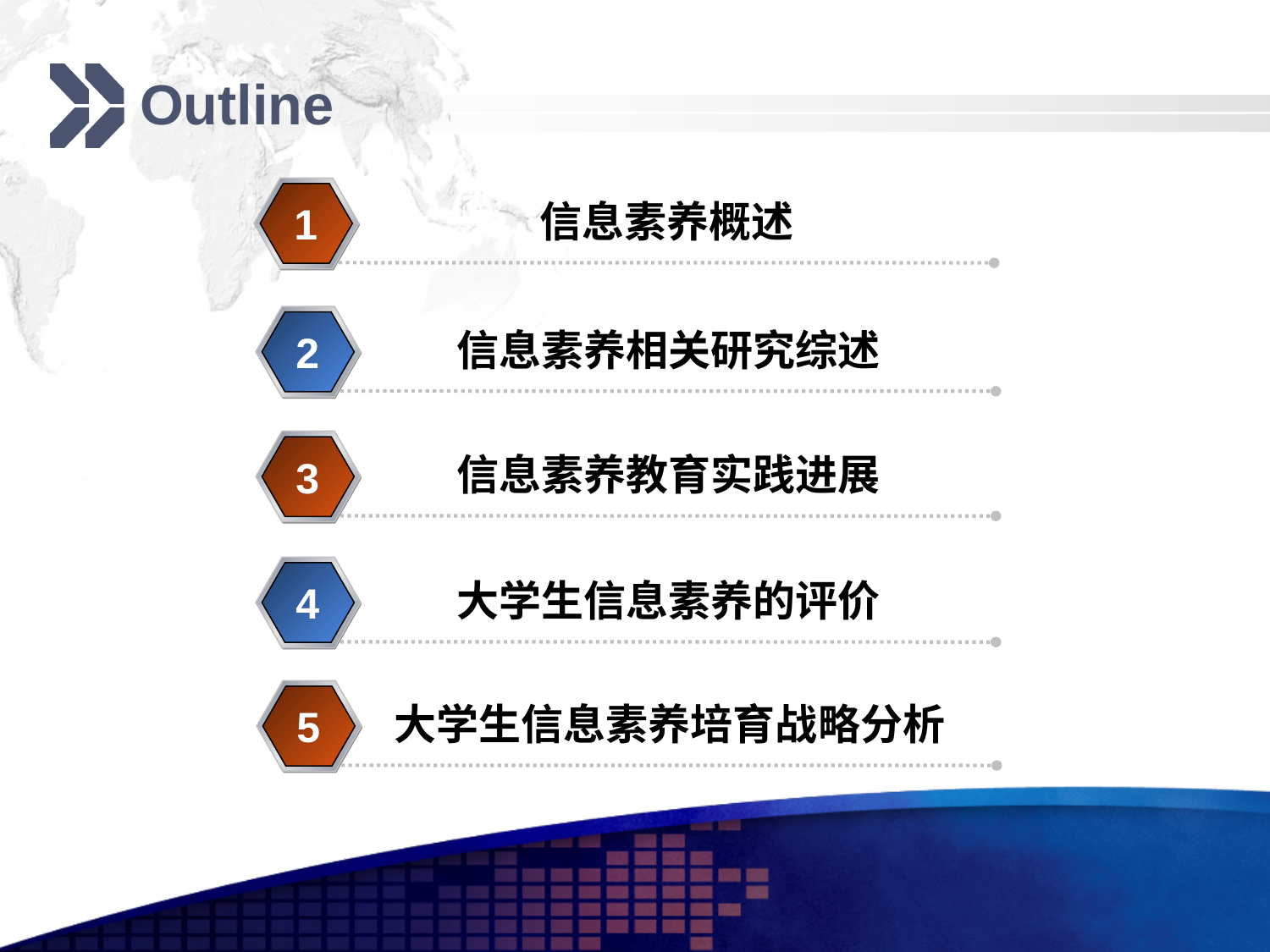

# Outline

信息素养概述
1

信息素养相关研究综述
2

信息素养教育实践进展
3

大学生信息素养的评价
4

大学生信息素养培育战略分析
5